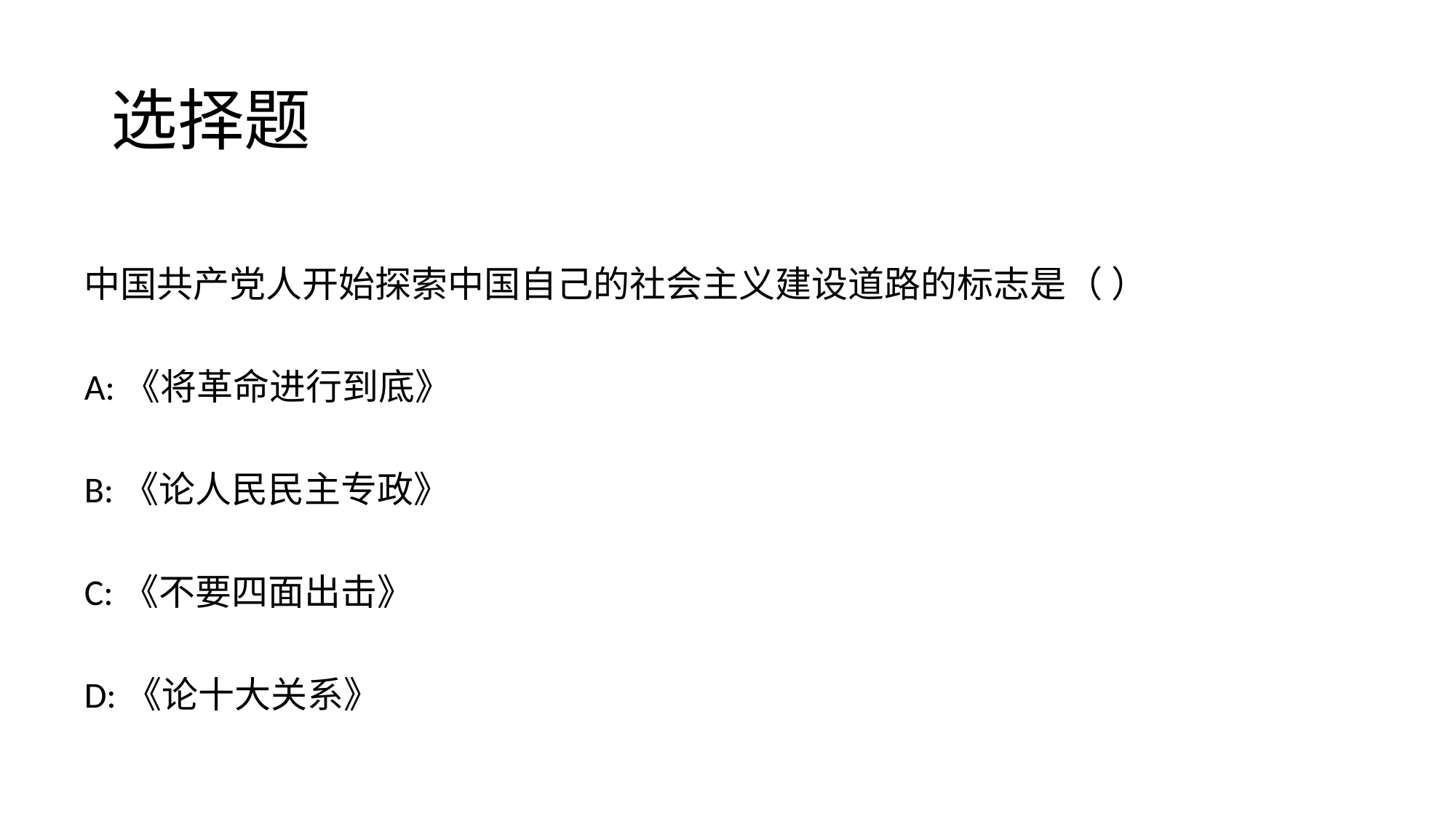

# 选择题
中国共产党人开始探索中国自己的社会主义建设道路的标志是（ ）
A:《将革命进行到底》
B:《论人民民主专政》
C:《不要四面出击》
D:《论十大关系》